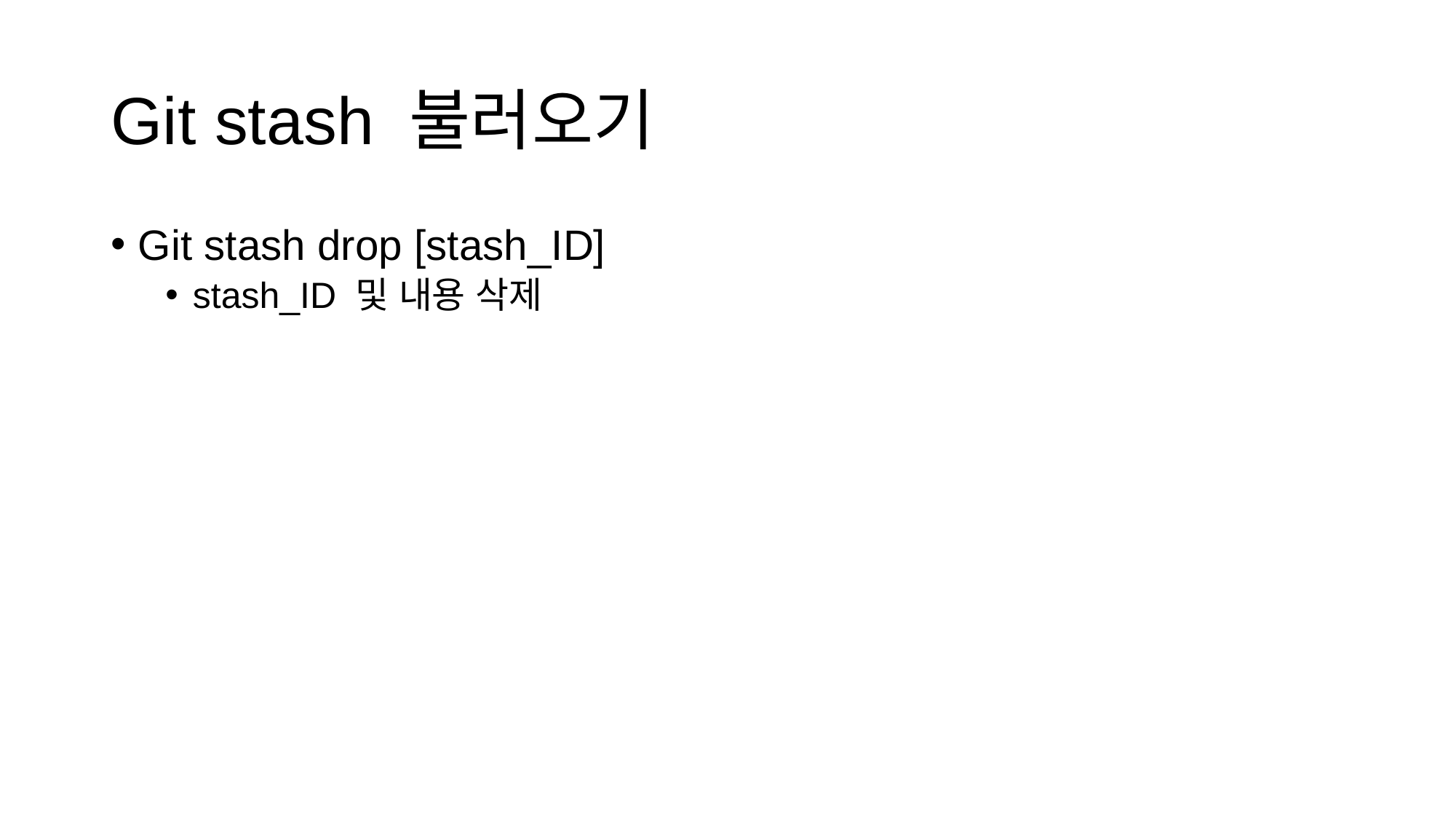

# Git stash 불러오기
Git stash drop [stash_ID]
stash_ID 및 내용 삭제